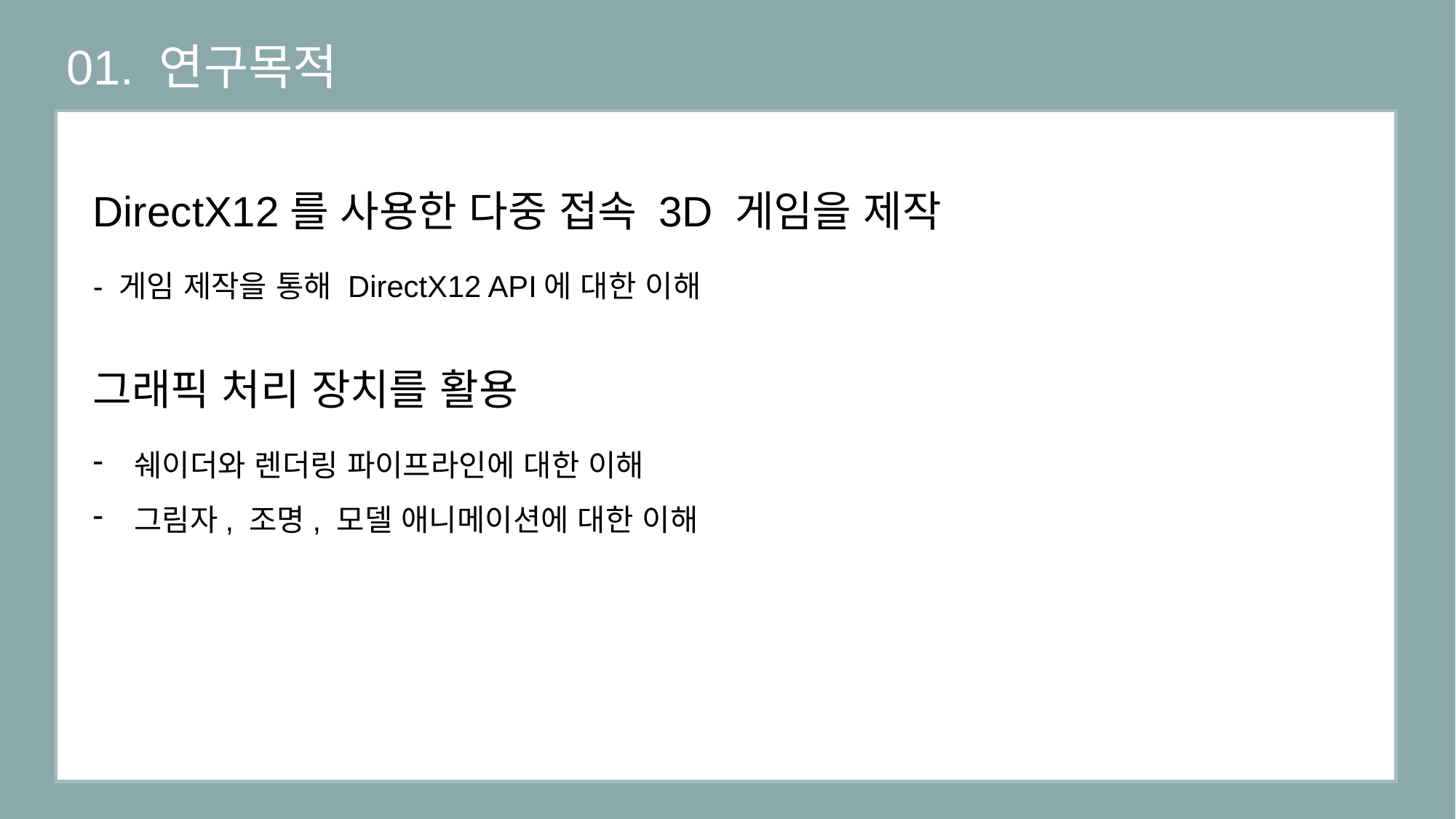

01. 연구목적

DirectX12를 사용한 다중 접속 3D 게임을 제작
- 게임 제작을 통해 DirectX12 API에 대한 이해
그래픽 처리 장치를 활용
쉐이더와 렌더링 파이프라인에 대한 이해
그림자, 조명, 모델 애니메이션에 대한 이해